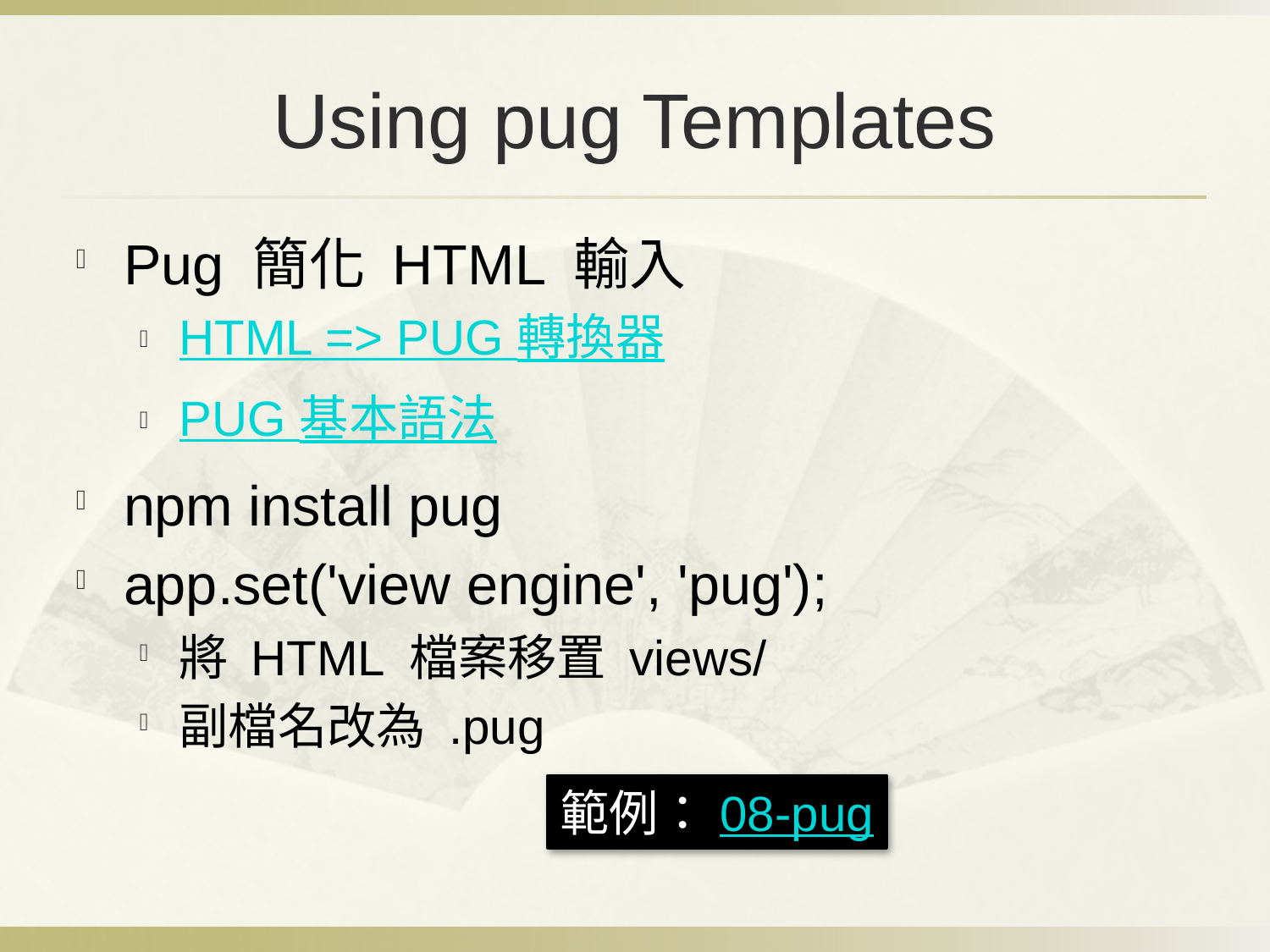

# Using pug Templates
Pug 簡化 HTML 輸入
HTML => PUG 轉換器
PUG 基本語法
npm install pug
app.set('view engine', 'pug');
將 HTML 檔案移置 views/
副檔名改為 .pug

範例：08-pug